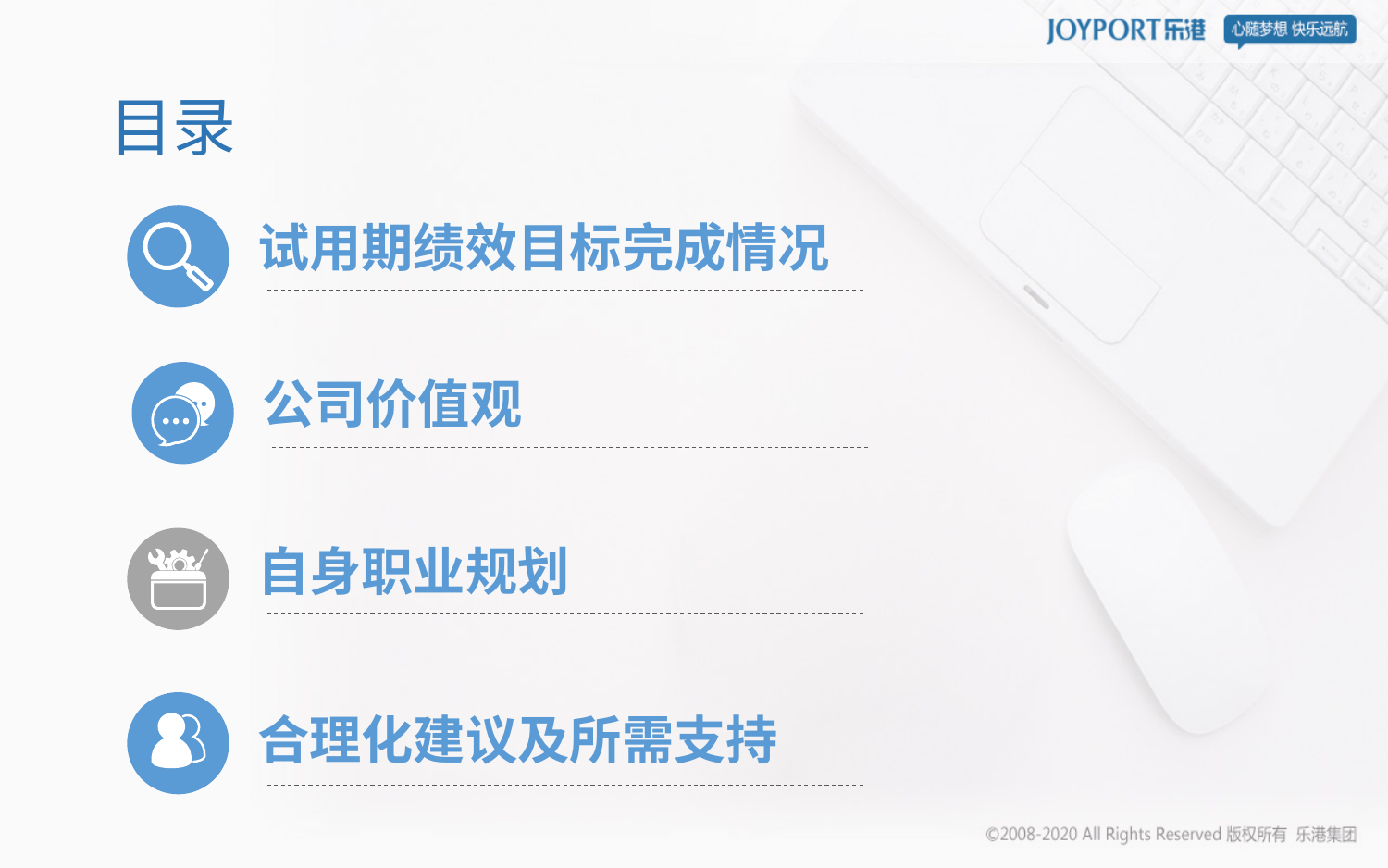

# 目录

试用期绩效目标完成情况

公司价值观

自身职业规划

合理化建议及所需支持